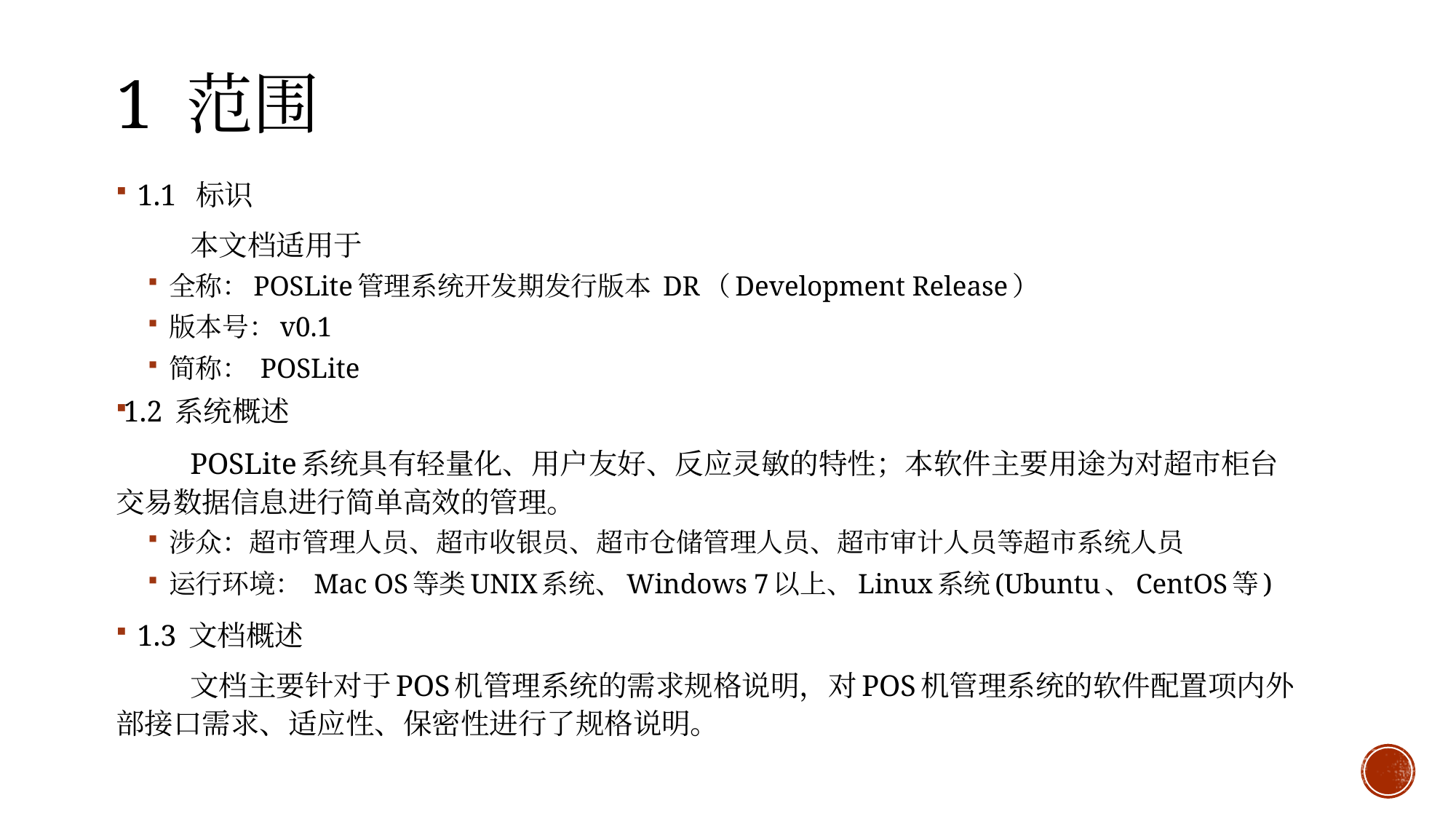

1 范围
1.1  标识
	本文档适用于
全称：POSLite管理系统开发期发行版本 DR（Development Release）
版本号：v0.1
简称： POSLite
1.2 系统概述
	POSLite系统具有轻量化、用户友好、反应灵敏的特性；本软件主要用途为对超市柜台交易数据信息进行简单高效的管理。
涉众：超市管理人员、超市收银员、超市仓储管理人员、超市审计人员等超市系统人员
运行环境： Mac OS等类UNIX系统、Windows 7以上、Linux系统(Ubuntu、CentOS等)
1.3 文档概述
	文档主要针对于POS机管理系统的需求规格说明，对POS机管理系统的软件配置项内外部接口需求、适应性、保密性进行了规格说明。